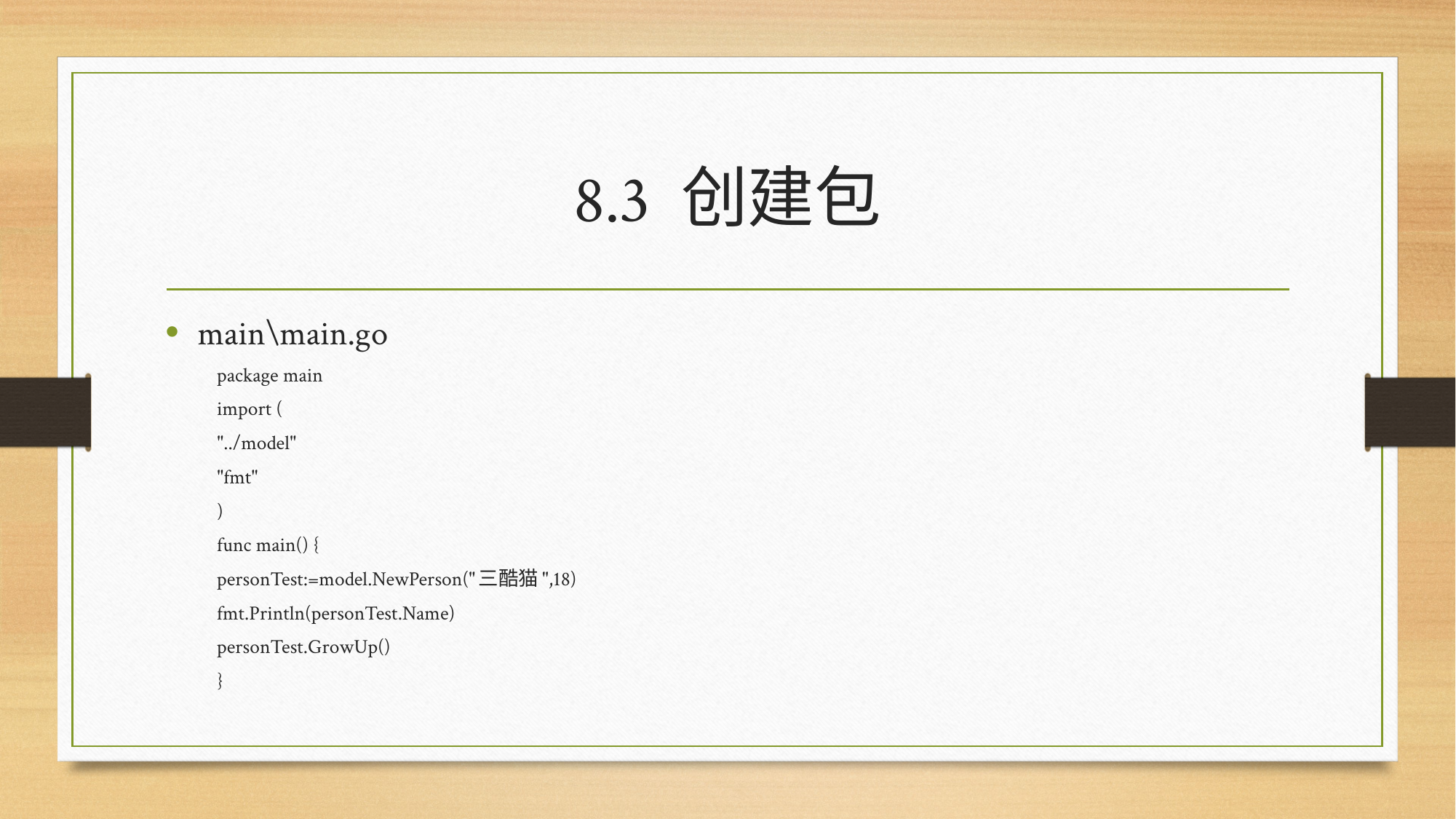

# 8.3 创建包
main\main.go
package main
import (
	"../model"
	"fmt"
)
func main() {
	personTest:=model.NewPerson("三酷猫",18)
	fmt.Println(personTest.Name)
	personTest.GrowUp()
}